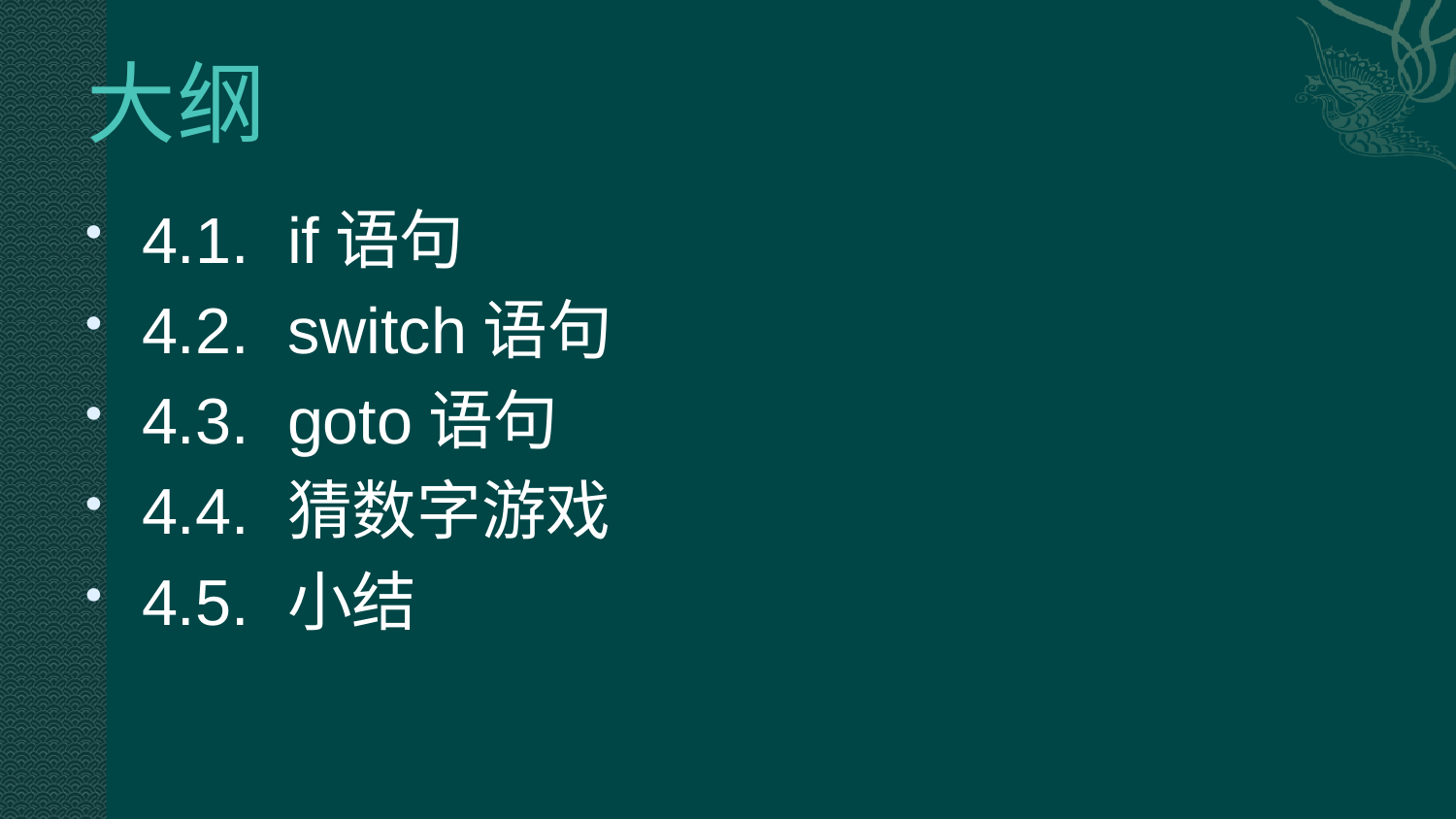

# 大纲
4.1.	if语句
4.2.	switch语句
4.3.	goto语句
4.4.	猜数字游戏
4.5.	小结